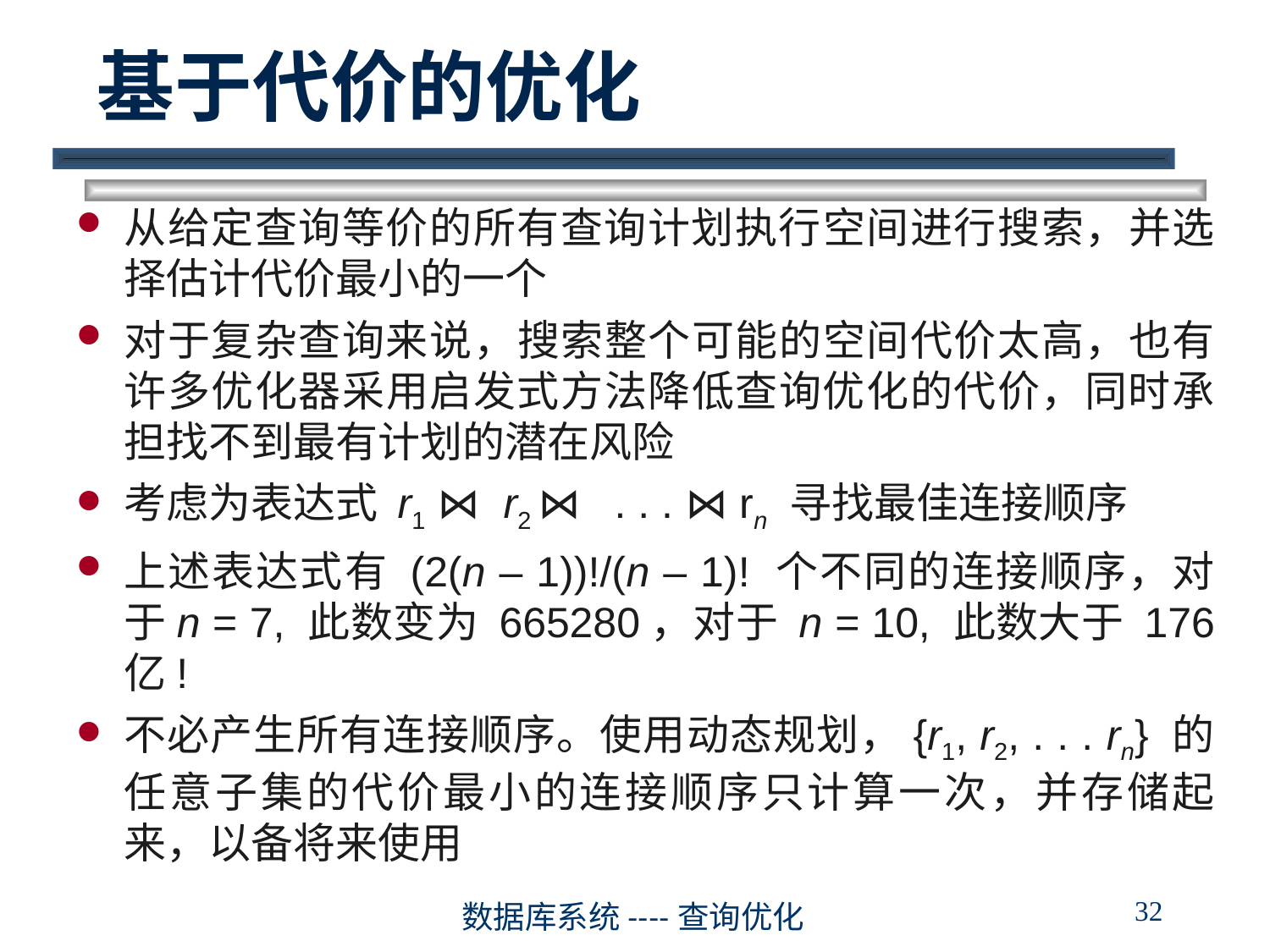

# 基于代价的优化
从给定查询等价的所有查询计划执行空间进行搜索，并选择估计代价最小的一个
对于复杂查询来说，搜索整个可能的空间代价太高，也有许多优化器采用启发式方法降低查询优化的代价，同时承担找不到最有计划的潜在风险
考虑为表达式 r1 ⋈  r2 ⋈     . . . ⋈ rn 寻找最佳连接顺序
上述表达式有 (2(n – 1))!/(n – 1)! 个不同的连接顺序，对于n = 7, 此数变为 665280，对于 n = 10, 此数大于 176 亿!
不必产生所有连接顺序。使用动态规划，{r1, r2, . . . rn} 的任意子集的代价最小的连接顺序只计算一次，并存储起来，以备将来使用
32
数据库系统----查询优化